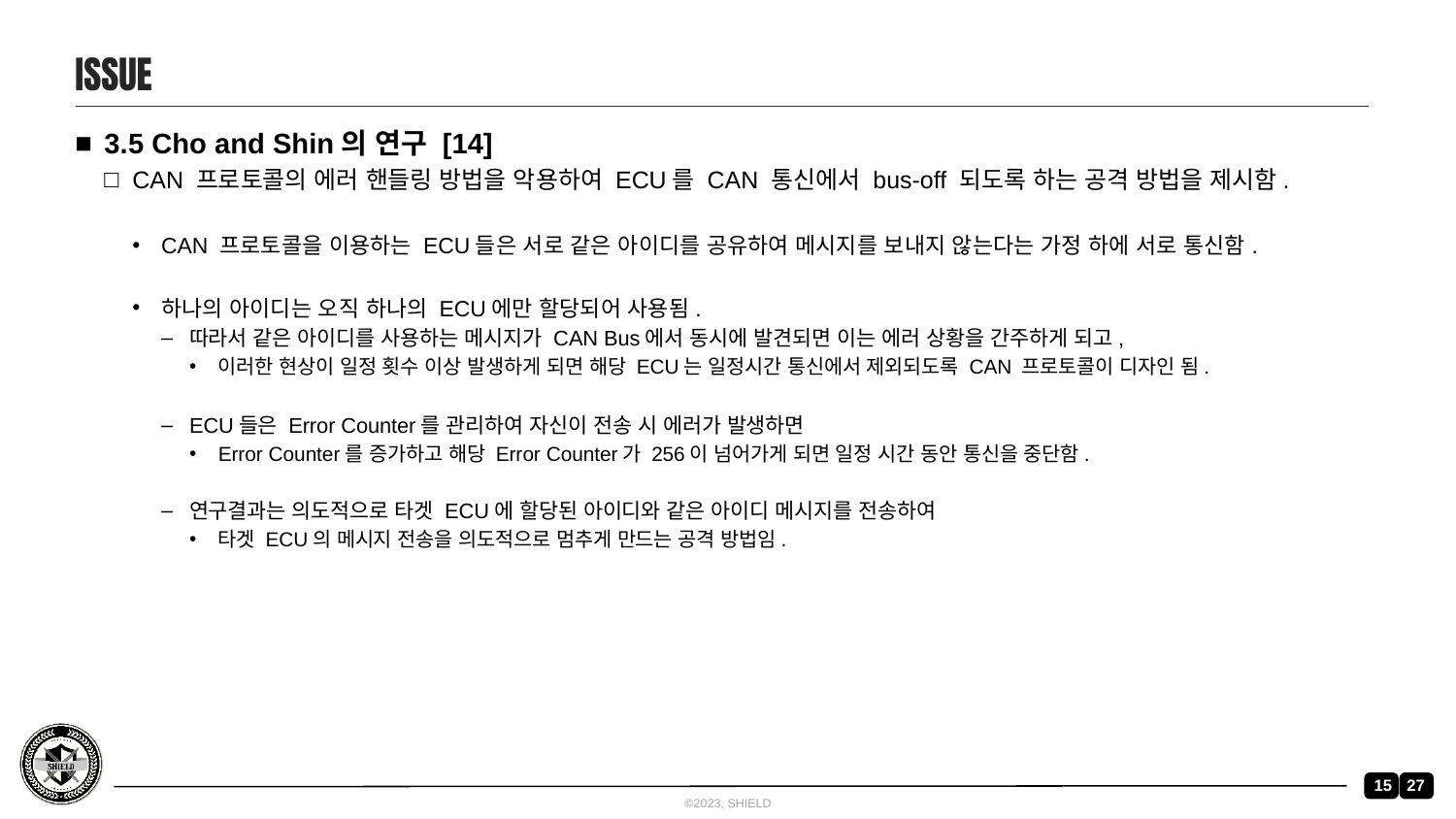

# ISSUE
3.5 Cho and Shin의 연구 [14]
CAN 프로토콜의 에러 핸들링 방법을 악용하여 ECU를 CAN 통신에서 bus-off 되도록 하는 공격 방법을 제시함.

CAN 프로토콜을 이용하는 ECU들은 서로 같은 아이디를 공유하여 메시지를 보내지 않는다는 가정 하에 서로 통신함.

하나의 아이디는 오직 하나의 ECU에만 할당되어 사용됨.
따라서 같은 아이디를 사용하는 메시지가 CAN Bus에서 동시에 발견되면 이는 에러 상황을 간주하게 되고,
이러한 현상이 일정 횟수 이상 발생하게 되면 해당 ECU는 일정시간 통신에서 제외되도록 CAN 프로토콜이 디자인 됨.

ECU들은 Error Counter를 관리하여 자신이 전송 시 에러가 발생하면
Error Counter를 증가하고 해당 Error Counter가 256이 넘어가게 되면 일정 시간 동안 통신을 중단함.

연구결과는 의도적으로 타겟 ECU에 할당된 아이디와 같은 아이디 메시지를 전송하여
타겟 ECU의 메시지 전송을 의도적으로 멈추게 만드는 공격 방법임.